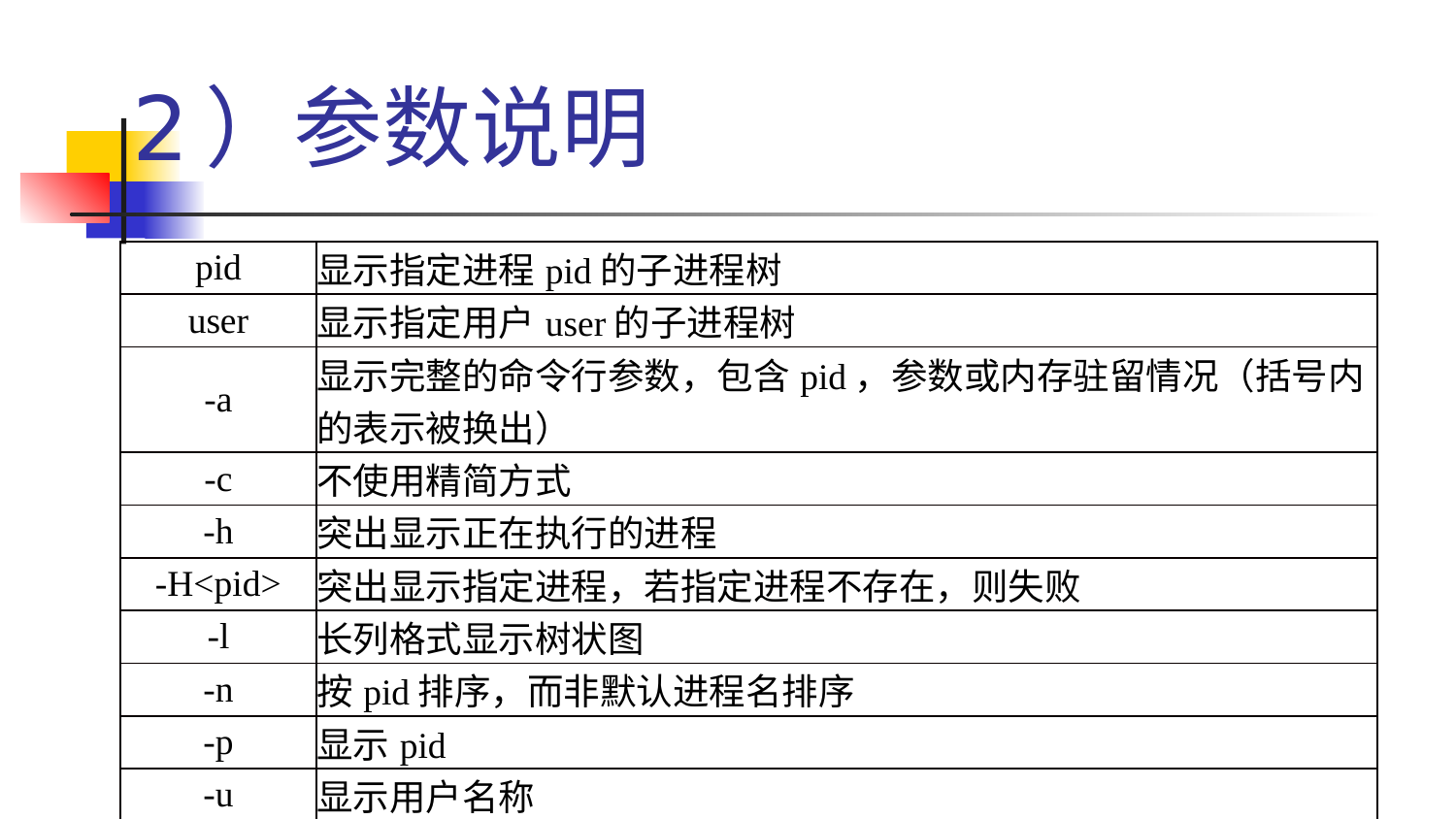

# 2）参数说明

| pid | 显示指定进程pid的子进程树 |
| --- | --- |
| user | 显示指定用户user的子进程树 |
| -a | 显示完整的命令行参数，包含pid，参数或内存驻留情况（括号内的表示被换出） |
| -c | 不使用精简方式 |
| -h | 突出显示正在执行的进程 |
| -H<pid> | 突出显示指定进程，若指定进程不存在，则失败 |
| -l | 长列格式显示树状图 |
| -n | 按pid排序，而非默认进程名排序 |
| -p | 显示pid |
| -u | 显示用户名称 |